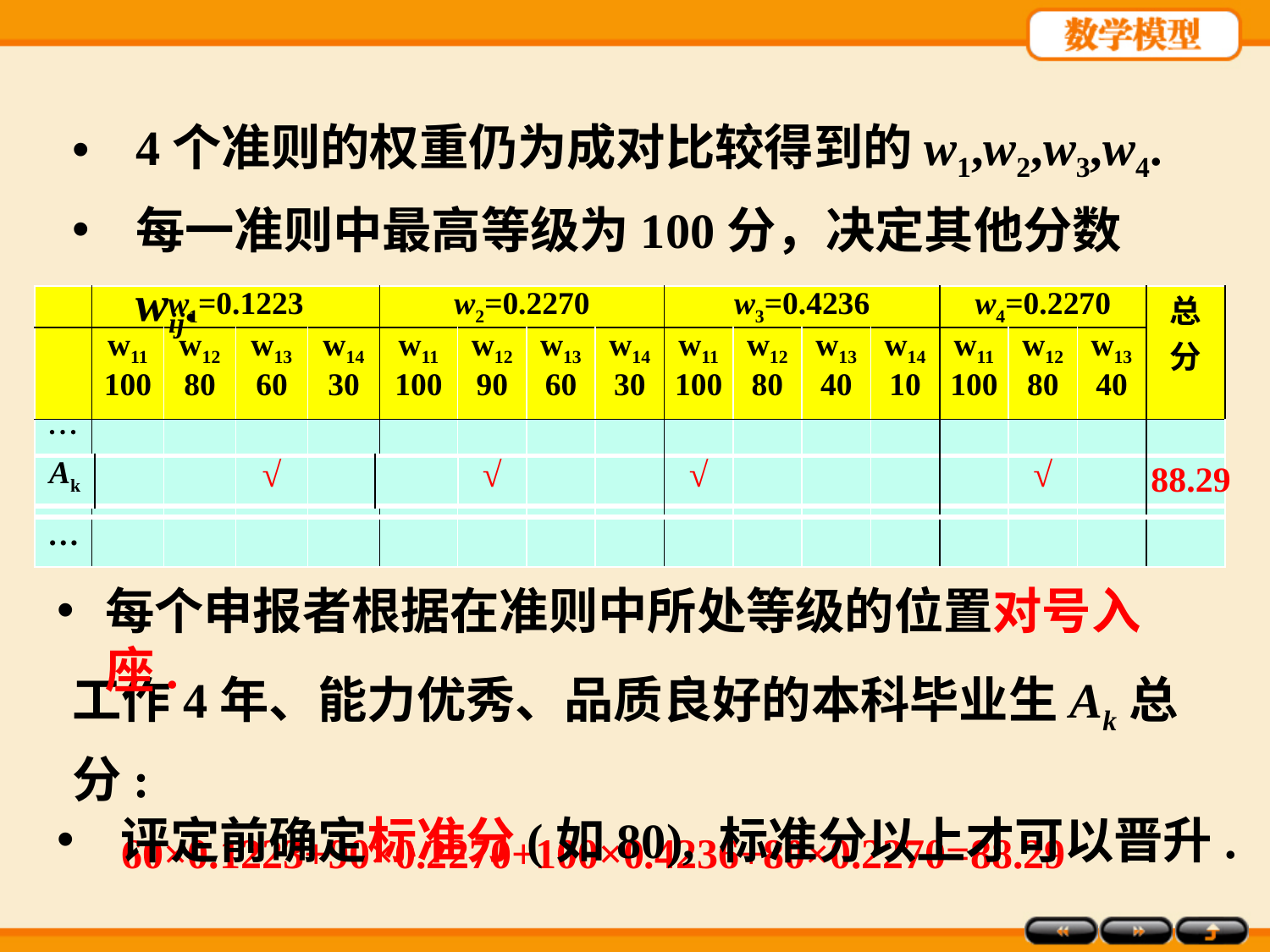

4个准则的权重仍为成对比较得到的w1,w2,w3,w4.
每一准则中最高等级为100分，决定其他分数wij.
|  | w1=0.1223 |  |  |  | w2=0.2270 |  |  |  | w3=0.4236 |  |  |  | w4=0.2270 |  |  | 总分 |
| --- | --- | --- | --- | --- | --- | --- | --- | --- | --- | --- | --- | --- | --- | --- | --- | --- |
|  | w11 100 | w12 80 | w13 60 | w14 30 | w11 100 | w12 90 | w13 60 | w14 30 | w11 100 | w12 80 | w13 40 | w14 10 | w11 100 | w12 80 | w13 40 |  |
| … |  |  |  |  |  |  |  |  |  |  |  |  |  |  |  |  |
|  |  |  |  |  |  |  |  |  |  |  |  |  |  |  |  |  |
| … |  |  |  |  |  |  |  |  |  |  |  |  |  |  |  |  |
88.29
| Ak |  |  | √ |  |  | √ |  |  | √ |  |  |  |  | √ |  |  |
| --- | --- | --- | --- | --- | --- | --- | --- | --- | --- | --- | --- | --- | --- | --- | --- | --- |
每个申报者根据在准则中所处等级的位置对号入座.
工作4年、能力优秀、品质良好的本科毕业生Ak总分:
    60×0.1223+90×0.2270+100×0.4236+80×0.2270=88.29
评定前确定标准分(如80), 标准分以上才可以晋升.